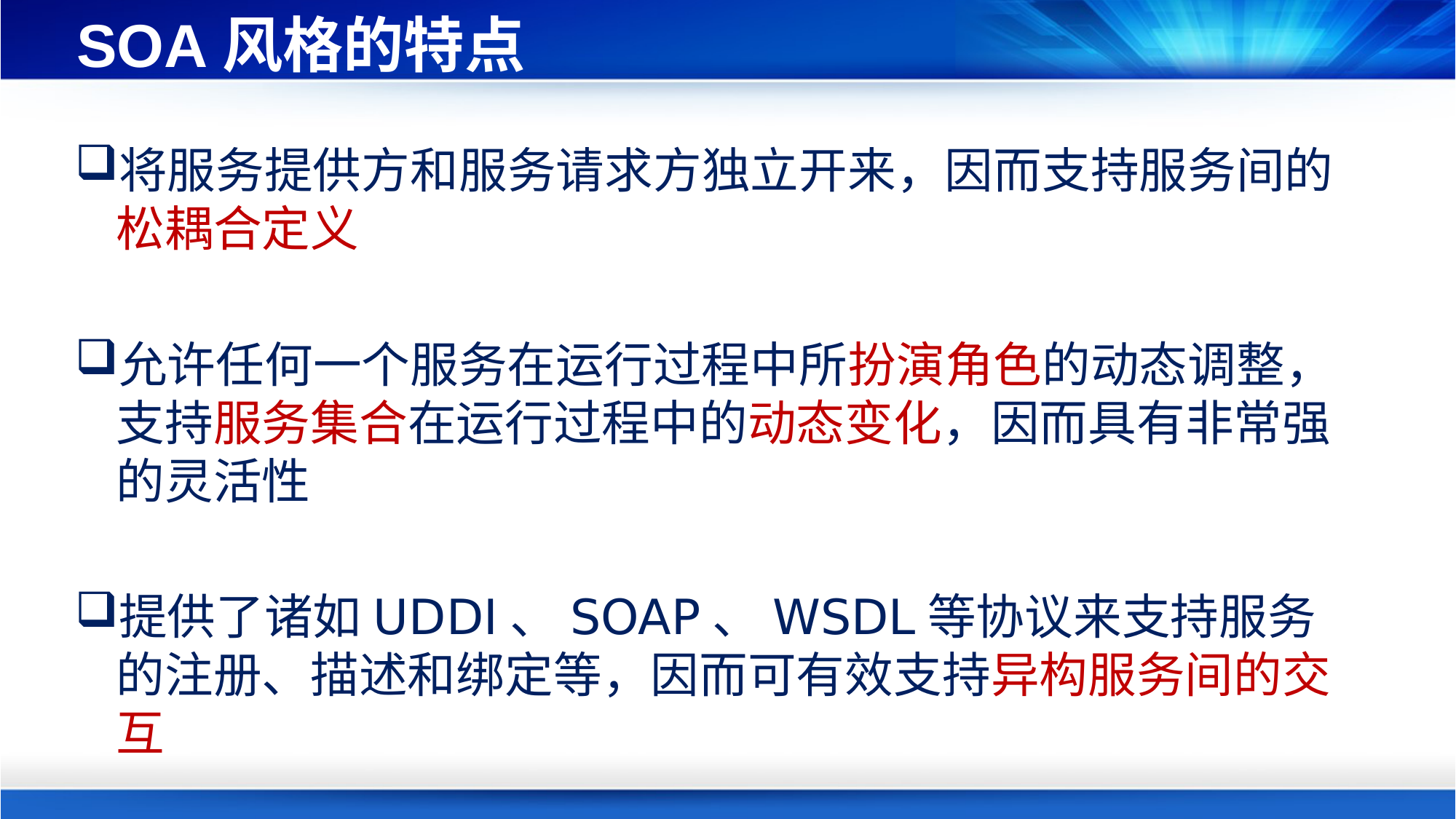

# SOA风格的特点
将服务提供方和服务请求方独立开来，因而支持服务间的松耦合定义

允许任何一个服务在运行过程中所扮演角色的动态调整，支持服务集合在运行过程中的动态变化，因而具有非常强的灵活性

提供了诸如UDDI、SOAP、WSDL等协议来支持服务的注册、描述和绑定等，因而可有效支持异构服务间的交互